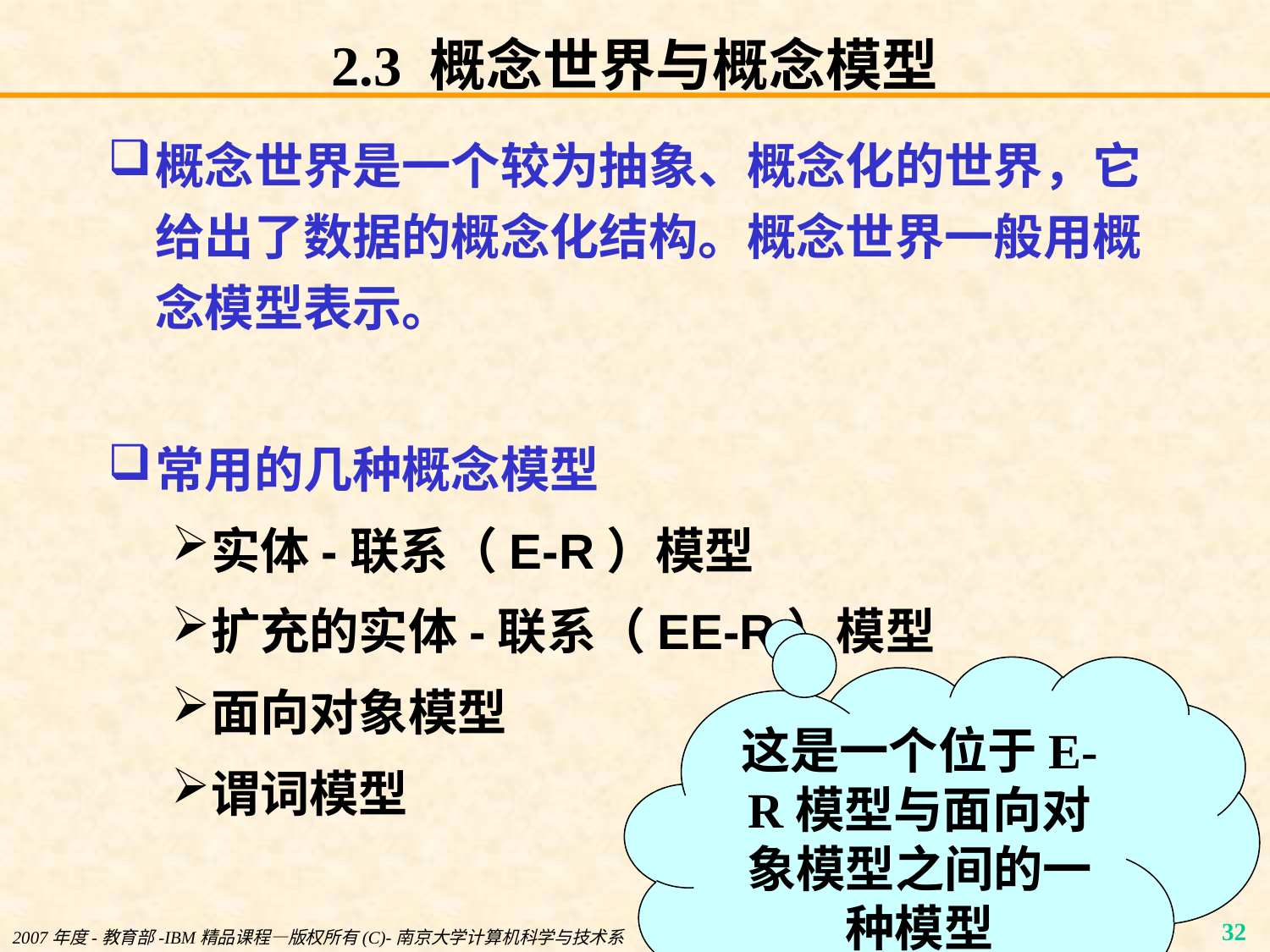

# 2.3 概念世界与概念模型
概念世界是一个较为抽象、概念化的世界，它给出了数据的概念化结构。概念世界一般用概念模型表示。

常用的几种概念模型
实体-联系（E-R）模型
扩充的实体-联系（EE-R）模型
面向对象模型
谓词模型
这是一个位于E-R模型与面向对象模型之间的一种模型
32
2007年度-教育部-IBM精品课程—版权所有(C)-南京大学计算机科学与技术系